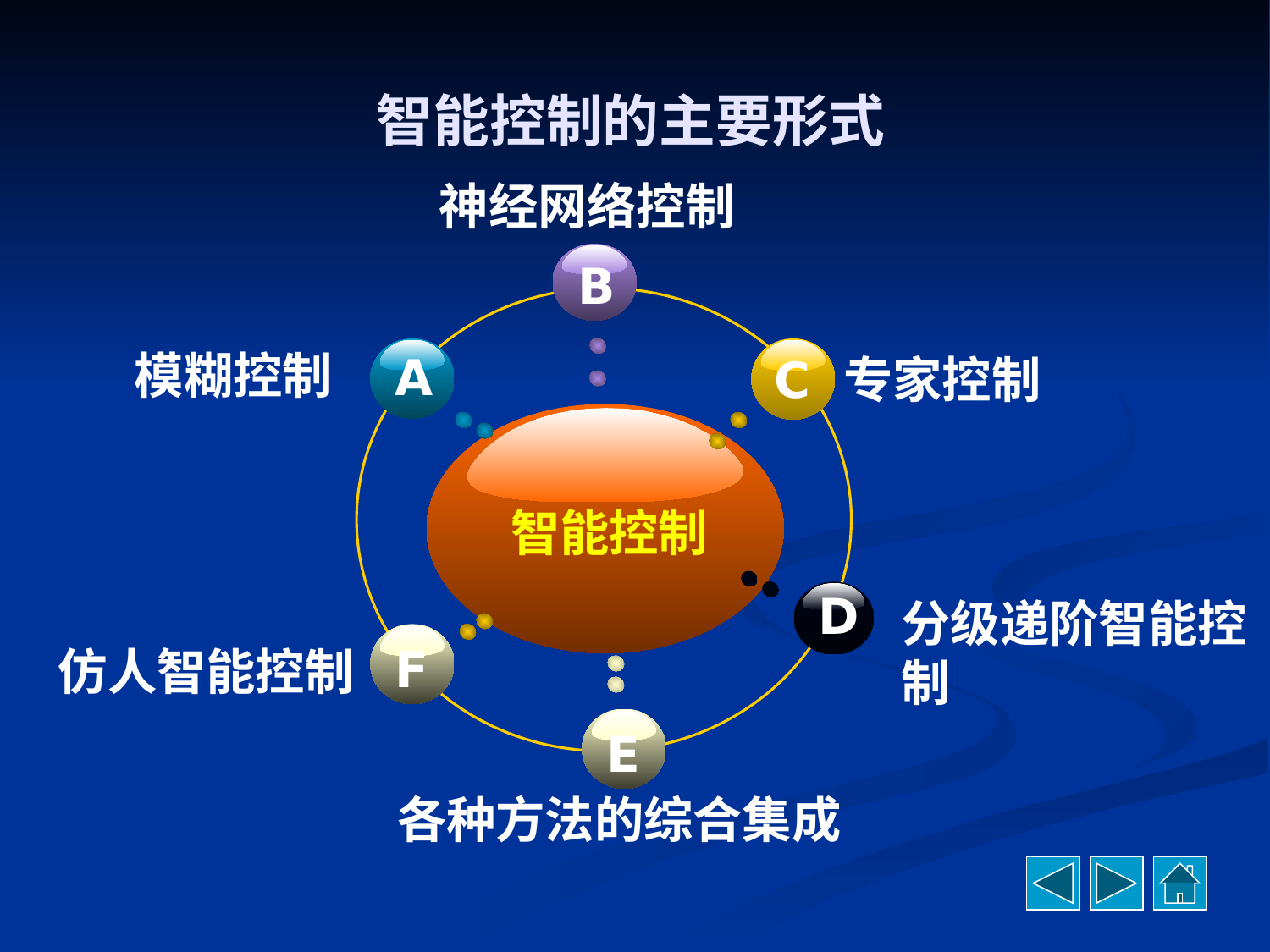

# 智能控制的主要形式
神经网络控制

B

模糊控制

A

C
专家控制

智能控制

D

分级递阶智能控制

F
仿人智能控制

E
各种方法的综合集成